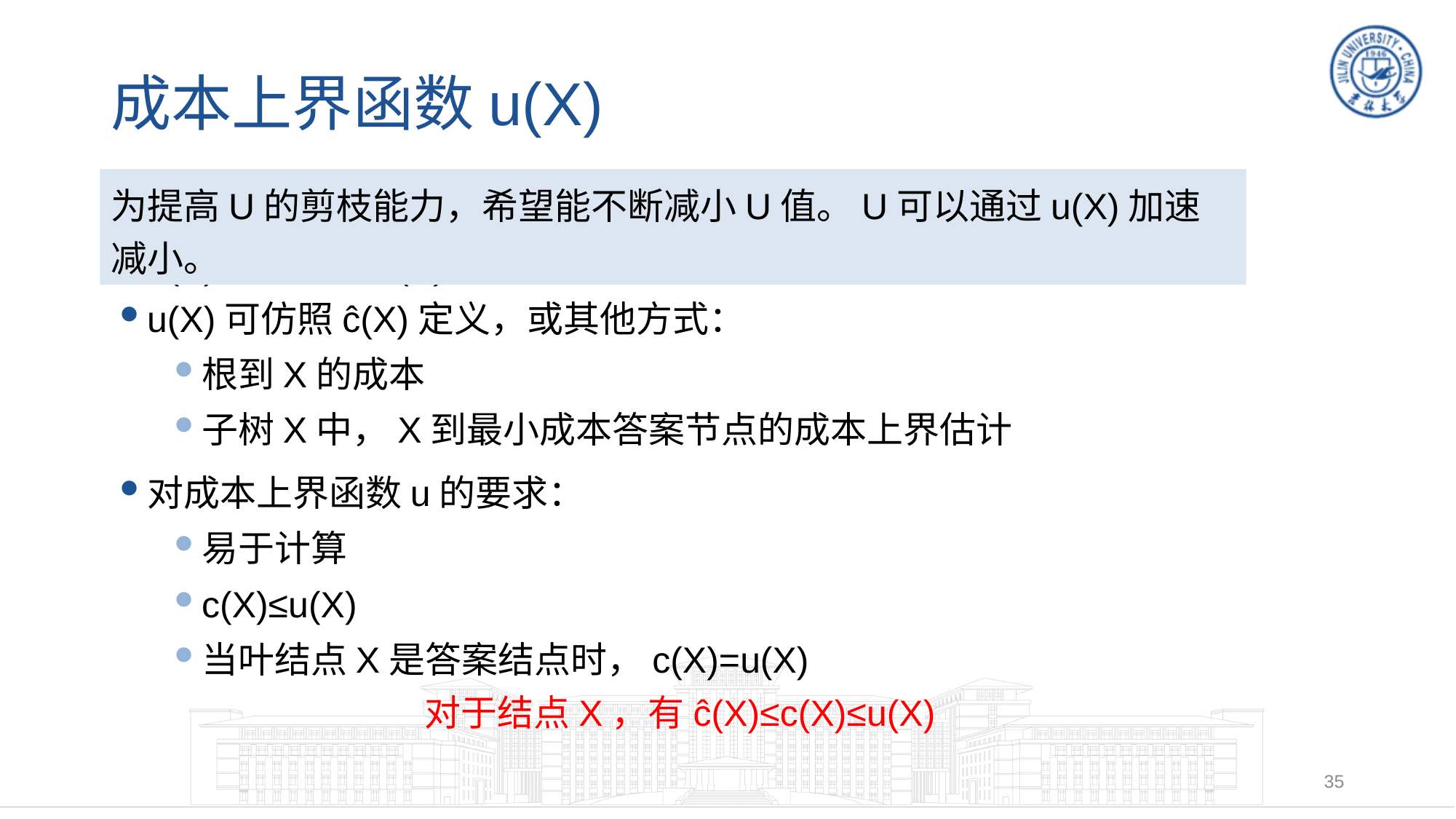

# 成本上界函数u(X)
为提高U的剪枝能力，希望能不断减小U值。U可以通过u(X)加速减小。
u(X)是对成本c(X)的上界估计，以下简称成本上界函数
u(X)可仿照ĉ(X)定义，或其他方式：
根到X的成本
子树X中，X到最小成本答案节点的成本上界估计
对成本上界函数u的要求：
易于计算
c(X)≤u(X)
当叶结点X是答案结点时，c(X)=u(X)

对于结点X，有ĉ(X)≤c(X)≤u(X)
35